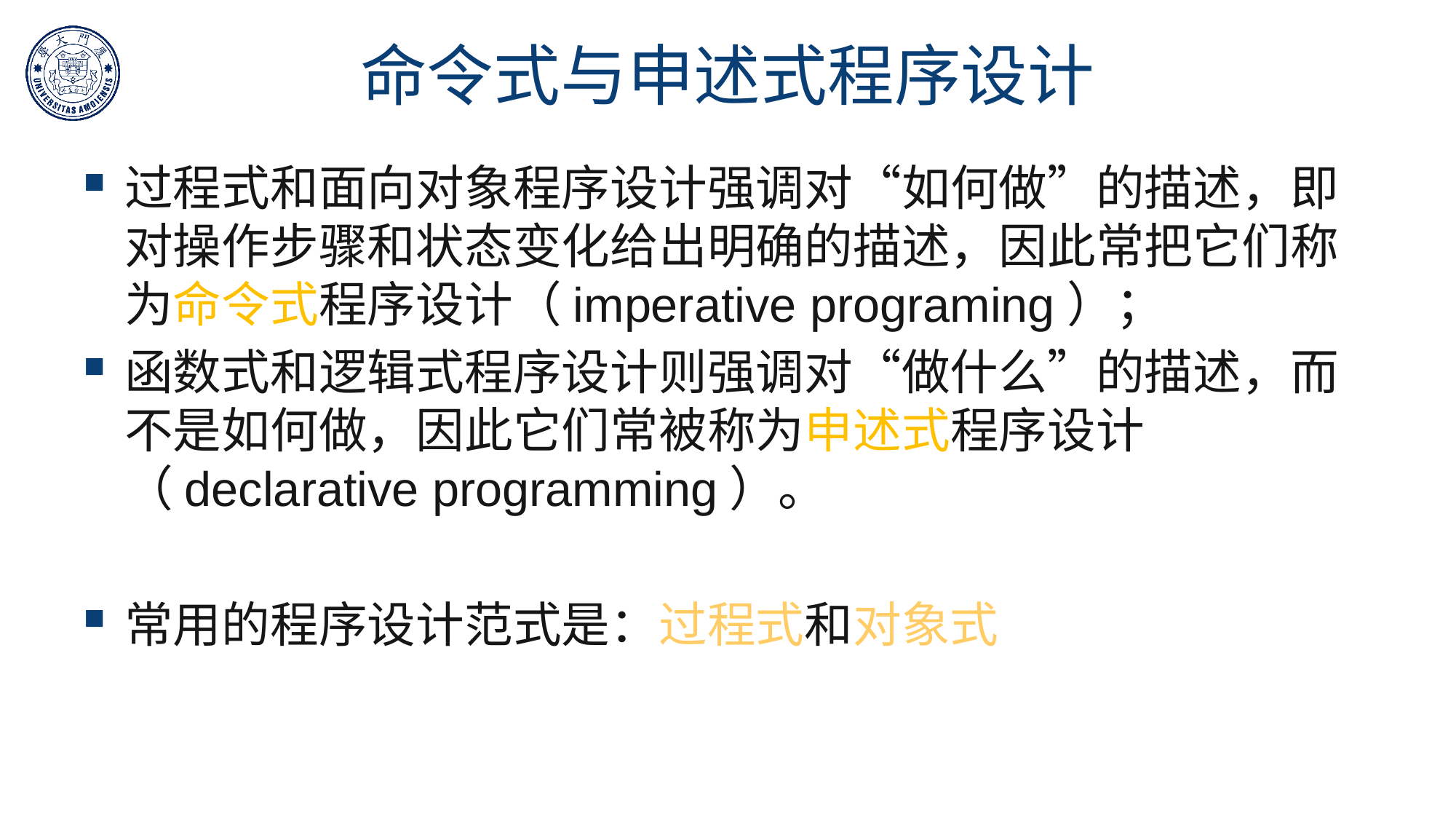

# 命令式与申述式程序设计
过程式和面向对象程序设计强调对“如何做”的描述，即对操作步骤和状态变化给出明确的描述，因此常把它们称为命令式程序设计（imperative programing）；
函数式和逻辑式程序设计则强调对“做什么”的描述，而不是如何做，因此它们常被称为申述式程序设计（declarative programming）。

常用的程序设计范式是：过程式和对象式

35